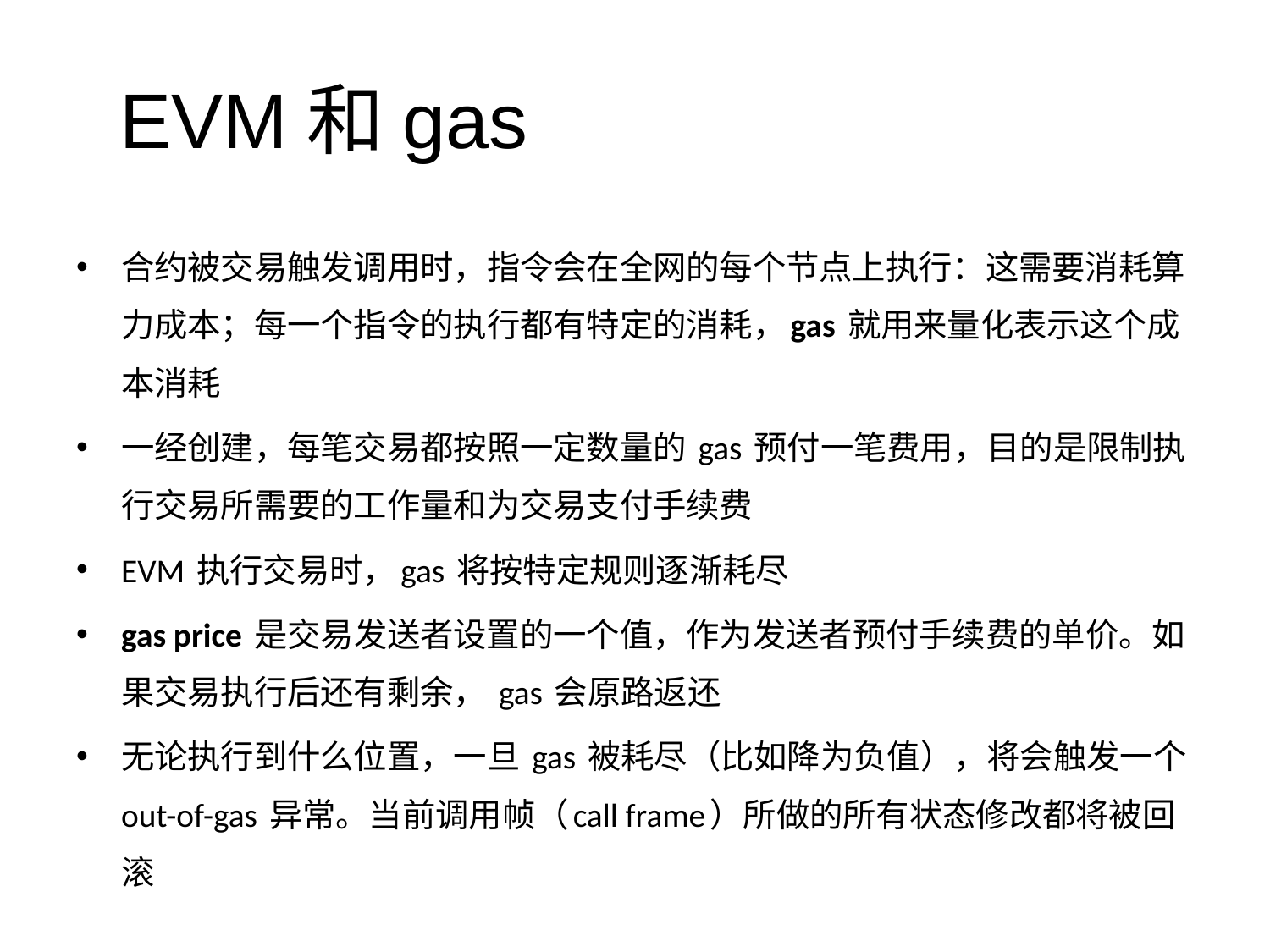

# EVM和gas
合约被交易触发调用时，指令会在全网的每个节点上执行：这需要消耗算力成本；每一个指令的执行都有特定的消耗，gas 就用来量化表示这个成本消耗
一经创建，每笔交易都按照一定数量的 gas 预付一笔费用，目的是限制执行交易所需要的工作量和为交易支付手续费
EVM 执行交易时，gas 将按特定规则逐渐耗尽
gas price 是交易发送者设置的一个值，作为发送者预付手续费的单价。如果交易执行后还有剩余， gas 会原路返还
无论执行到什么位置，一旦 gas 被耗尽（比如降为负值），将会触发一个 out-of-gas 异常。当前调用帧（call frame）所做的所有状态修改都将被回滚